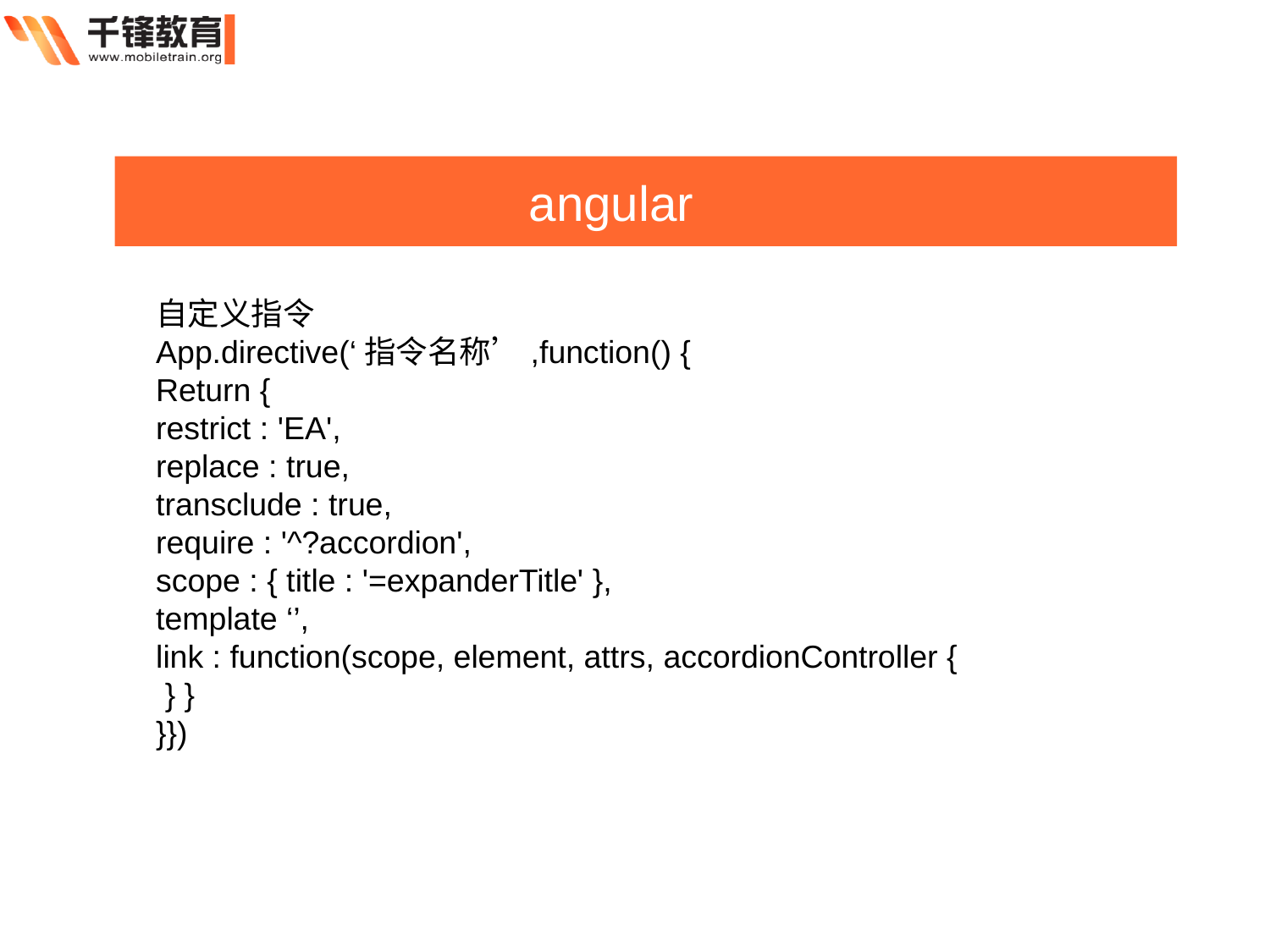

angular
自定义指令
App.directive(‘指令名称’,function() {
Return {
restrict : 'EA',
replace : true,
transclude : true,
require : '^?accordion',
scope : { title : '=expanderTitle' },
template ‘’,
link : function(scope, element, attrs, accordionController {
 } }
}})